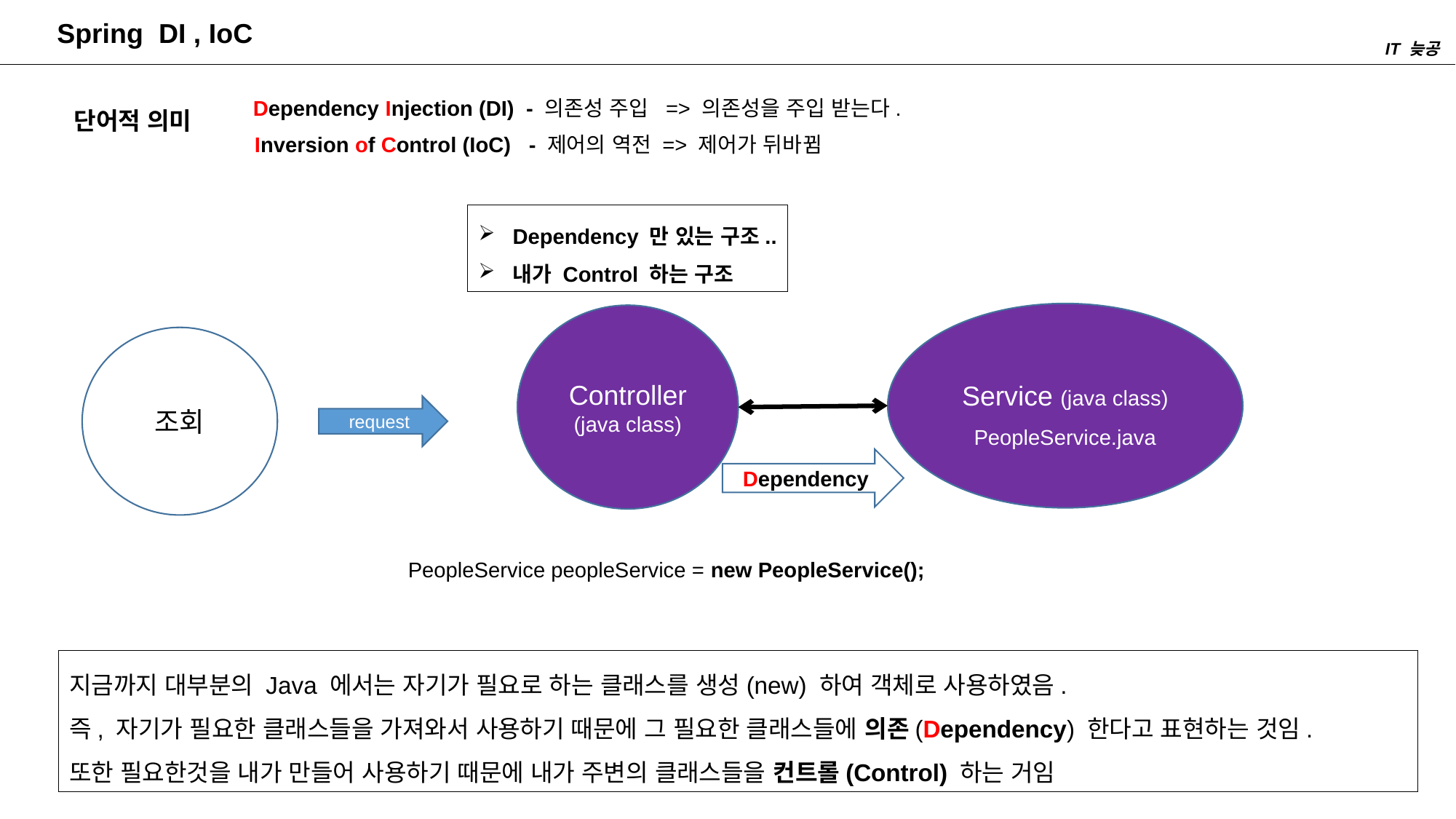

Spring  DI , IoC
IT 늦공
Dependency Injection (DI)  - 의존성 주입  => 의존성을 주입 받는다.
단어적 의미
Inversion of Control (IoC)   - 제어의 역전 => 제어가 뒤바뀜
Dependency 만 있는 구조..
내가 Control 하는 구조
Service (java class)
PeopleService.java
Controller
(java class)
조회
 request
Dependency
PeopleService peopleService = new PeopleService();
지금까지 대부분의 Java 에서는 자기가 필요로 하는 클래스를 생성(new) 하여 객체로 사용하였음.
즉, 자기가 필요한 클래스들을 가져와서 사용하기 때문에 그 필요한 클래스들에 의존(Dependency) 한다고 표현하는 것임.
또한 필요한것을 내가 만들어 사용하기 때문에 내가 주변의 클래스들을 컨트롤(Control) 하는 거임